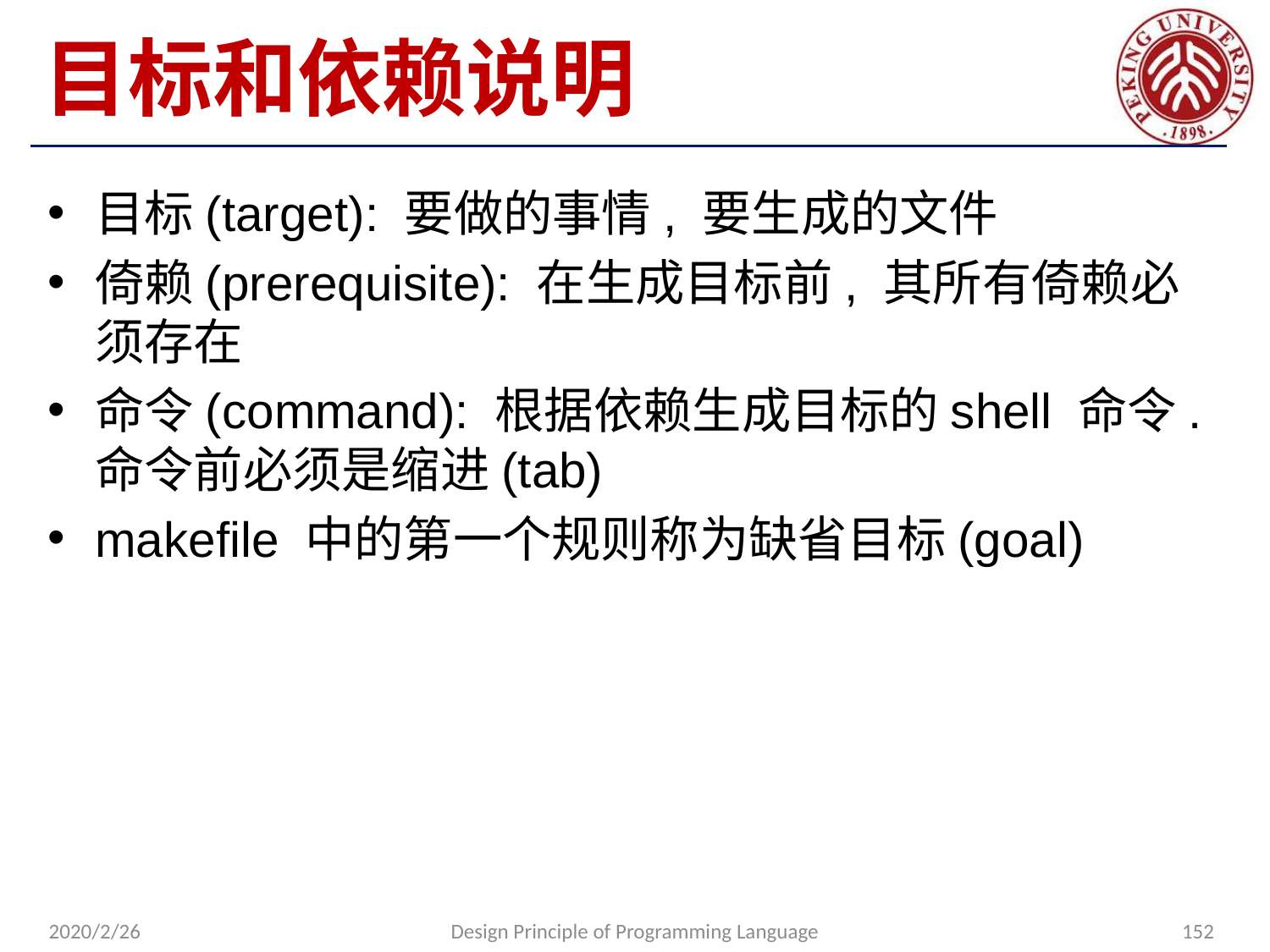

# 目标和依赖说明
目标(target): 要做的事情, 要生成的文件
倚赖(prerequisite): 在生成目标前, 其所有倚赖必须存在
命令(command): 根据依赖生成目标的shell 命令. 命令前必须是缩进(tab)
makefile 中的第一个规则称为缺省目标(goal)
2020/2/26
Design Principle of Programming Language
152